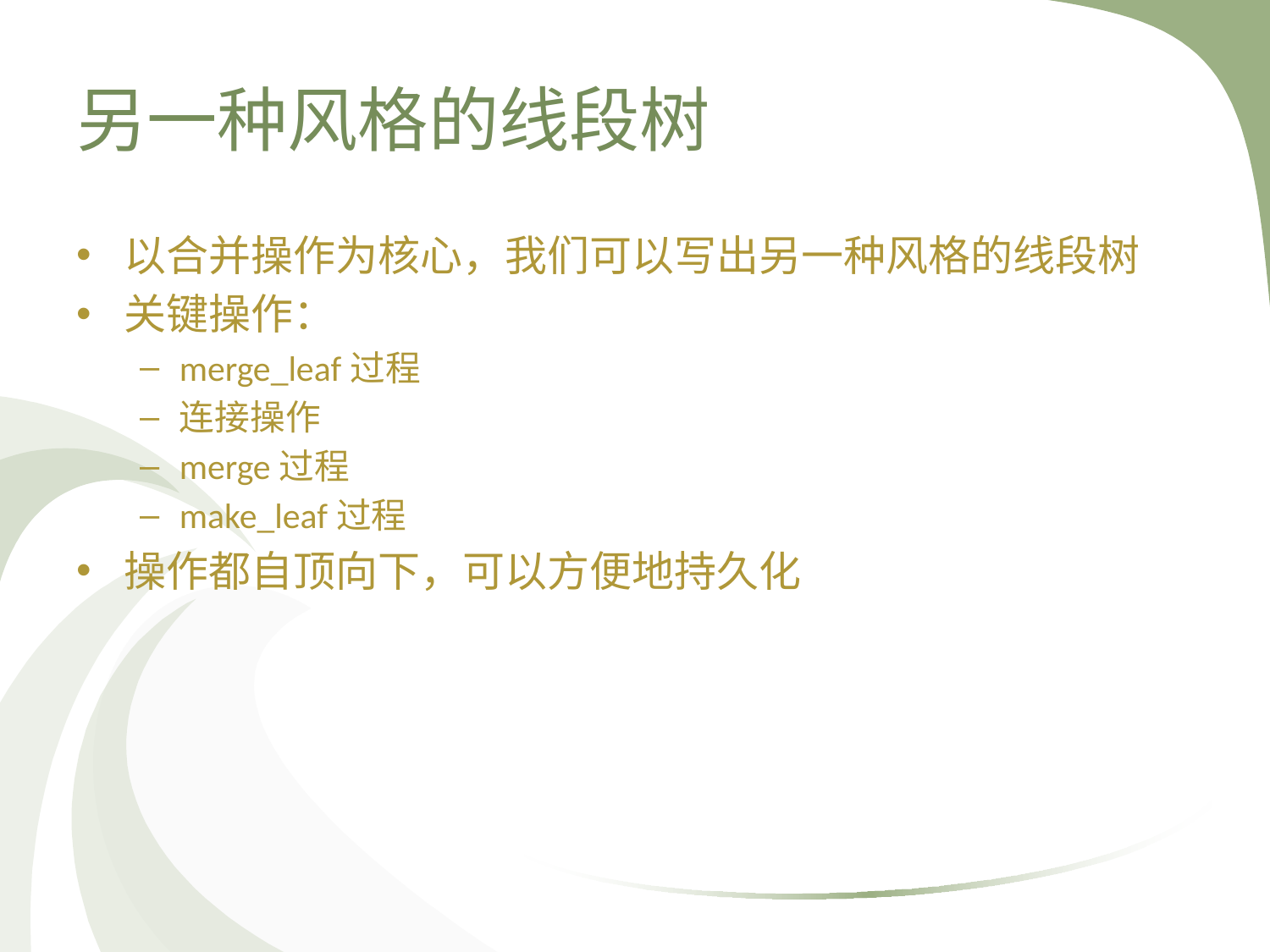

# 另一种风格的线段树
以合并操作为核心，我们可以写出另一种风格的线段树
关键操作：
merge_leaf过程
连接操作
merge过程
make_leaf过程
操作都自顶向下，可以方便地持久化